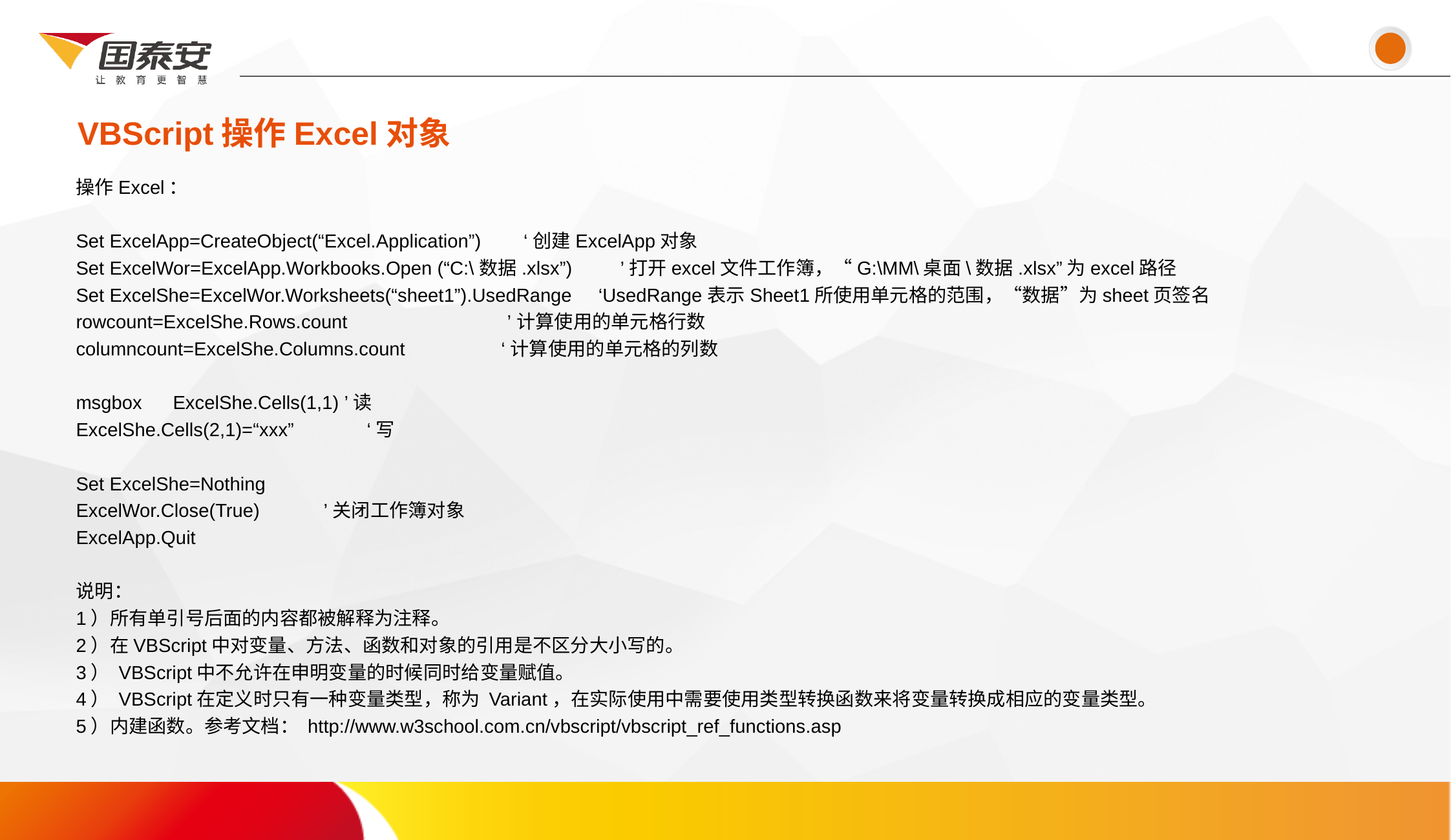

VBScript操作Excel对象
# 操作Excel： Set ExcelApp=CreateObject(“Excel.Application”)        ‘创建ExcelApp对象 Set ExcelWor=ExcelApp.Workbooks.Open (“C:\数据.xlsx”)         ’打开excel文件工作簿，“G:\MM\桌面\数据.xlsx”为excel路径 Set ExcelShe=ExcelWor.Worksheets(“sheet1”).UsedRange     ‘UsedRange表示Sheet1所使用单元格的范围，“数据”为sheet页签名 rowcount=ExcelShe.Rows.count                              ’计算使用的单元格行数 columncount=ExcelShe.Columns.count                  ‘计算使用的单元格的列数 msgbox 	ExcelShe.Cells(1,1) ’读 ExcelShe.Cells(2,1)=“xxx”	‘写  Set ExcelShe=Nothing ExcelWor.Close(True)            ’关闭工作簿对象 ExcelApp.Quit 说明： 1）所有单引号后面的内容都被解释为注释。 2）在VBScript中对变量、方法、函数和对象的引用是不区分大小写的。 3） VBScript中不允许在申明变量的时候同时给变量赋值。 4） VBScript在定义时只有一种变量类型，称为 Variant，在实际使用中需要使用类型转换函数来将变量转换成相应的变量类型。 5）内建函数。参考文档： http://www.w3school.com.cn/vbscript/vbscript_ref_functions.asp